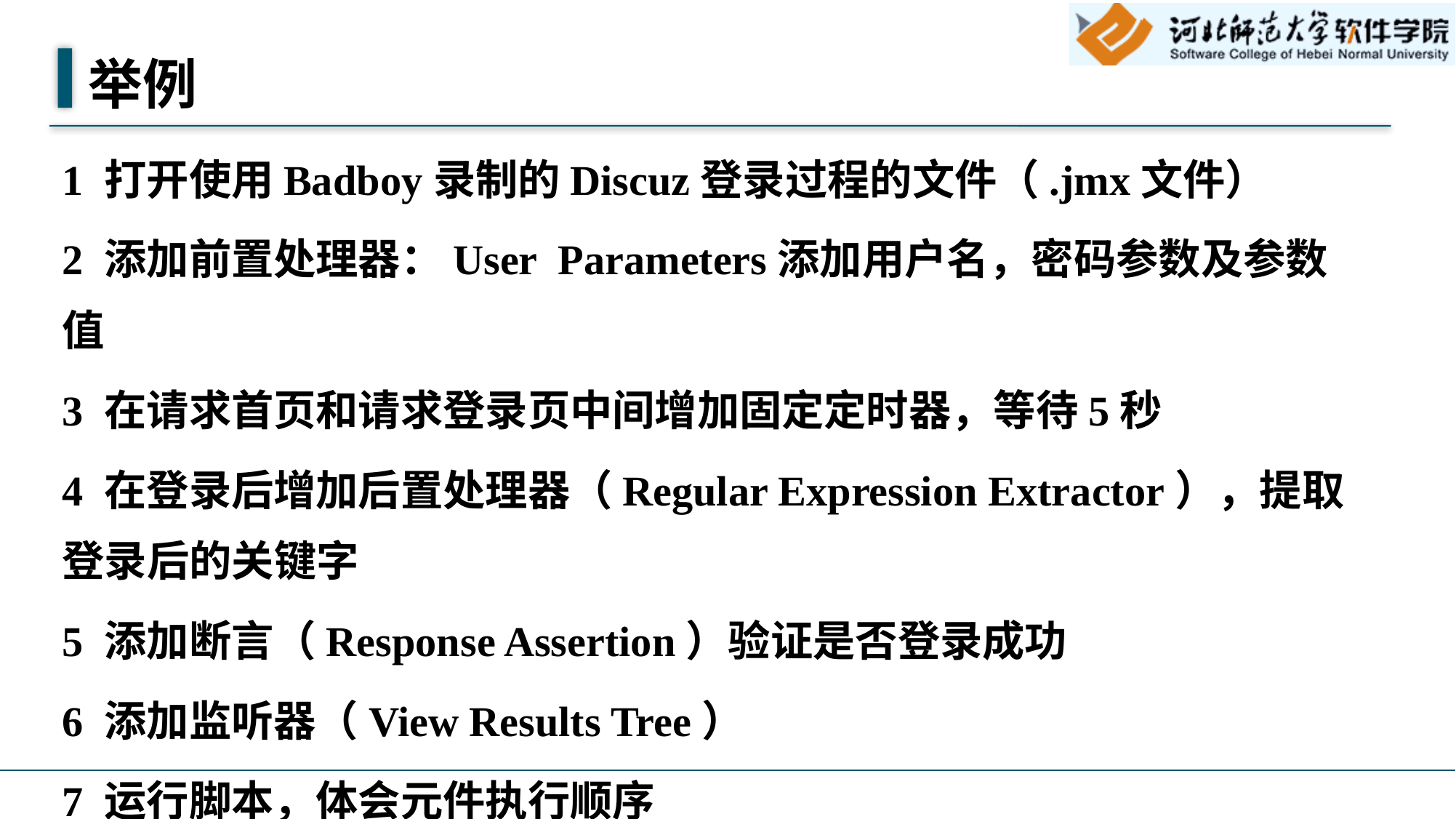

# 举例
1 打开使用Badboy录制的Discuz登录过程的文件（.jmx文件）
2 添加前置处理器：User  Parameters添加用户名，密码参数及参数值
3 在请求首页和请求登录页中间增加固定定时器，等待5秒
4 在登录后增加后置处理器（Regular Expression Extractor），提取登录后的关键字
5 添加断言（Response Assertion）验证是否登录成功
6 添加监听器（View Results Tree）
7 运行脚本，体会元件执行顺序